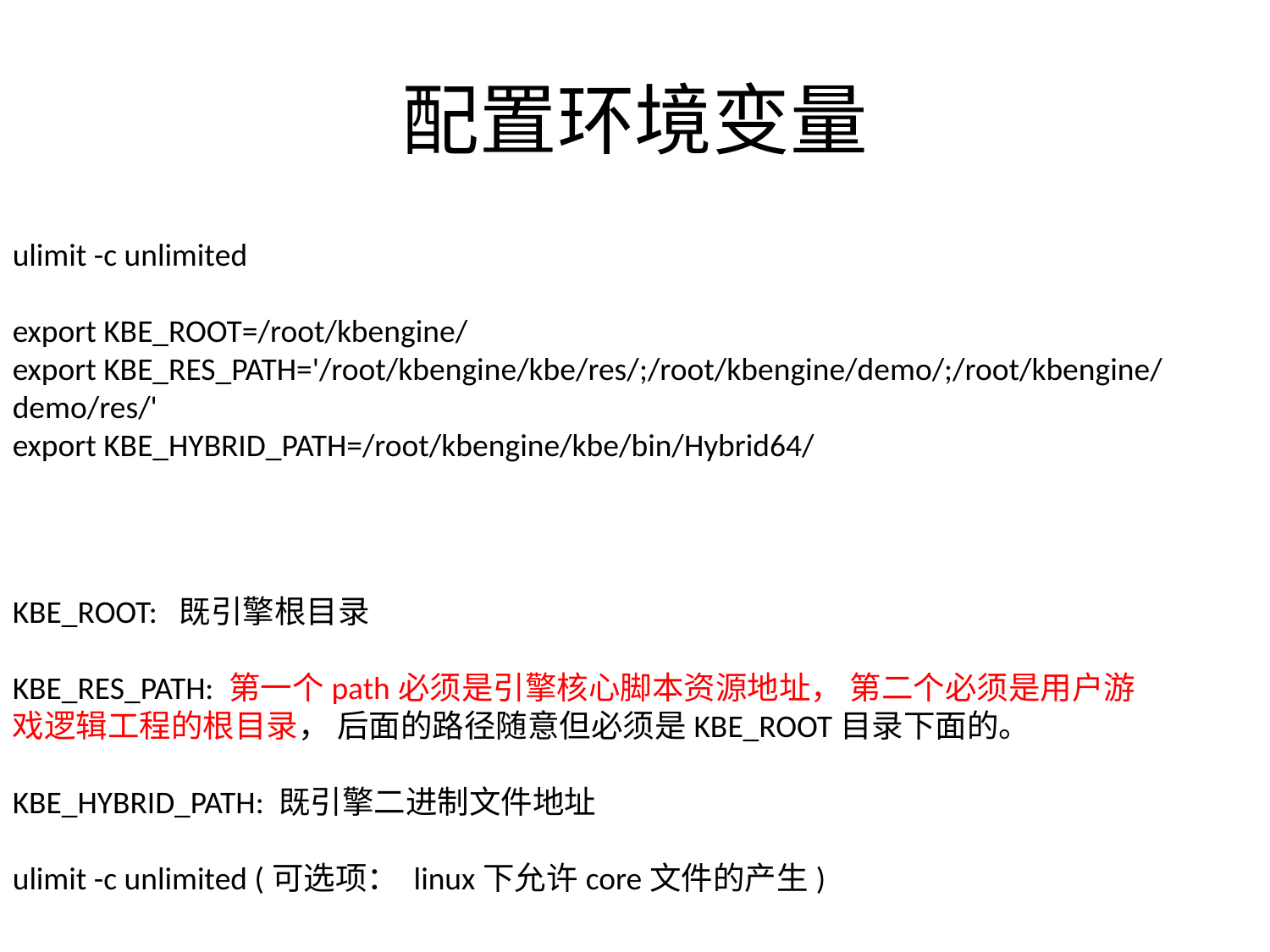

# 配置环境变量
ulimit -c unlimited

export KBE_ROOT=/root/kbengine/
export KBE_RES_PATH='/root/kbengine/kbe/res/;/root/kbengine/demo/;/root/kbengine/demo/res/'
export KBE_HYBRID_PATH=/root/kbengine/kbe/bin/Hybrid64/
KBE_ROOT:  既引擎根目录

KBE_RES_PATH: 第一个path必须是引擎核心脚本资源地址， 第二个必须是用户游戏逻辑工程的根目录， 后面的路径随意但必须是KBE_ROOT目录下面的。

KBE_HYBRID_PATH: 既引擎二进制文件地址

ulimit -c unlimited (可选项： linux下允许core文件的产生)